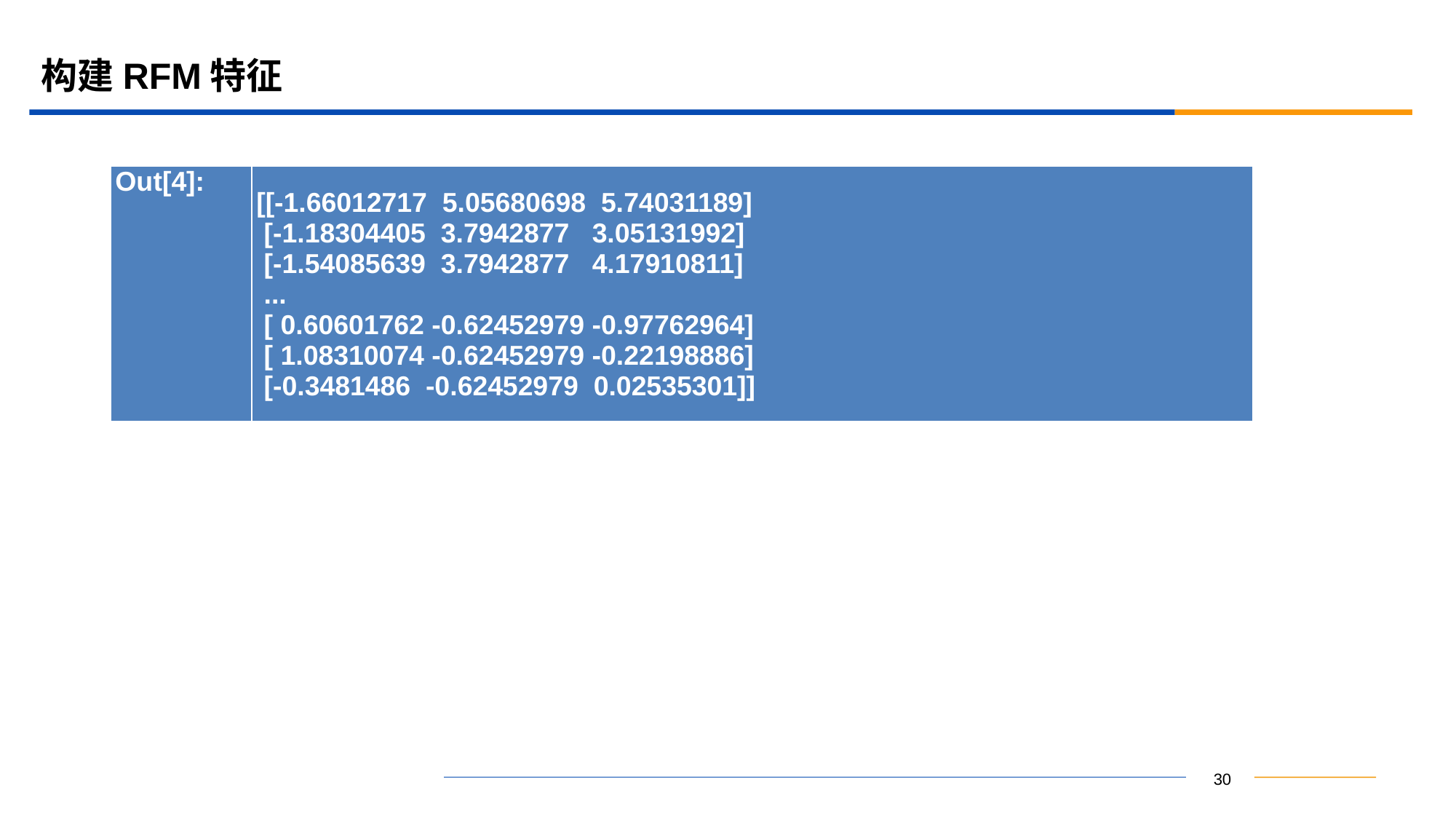

# 构建RFM特征
| Out[4]: | [[-1.66012717 5.05680698 5.74031189] [-1.18304405 3.7942877 3.05131992] [-1.54085639 3.7942877 4.17910811] ... [ 0.60601762 -0.62452979 -0.97762964] [ 1.08310074 -0.62452979 -0.22198886] [-0.3481486 -0.62452979 0.02535301]] |
| --- | --- |